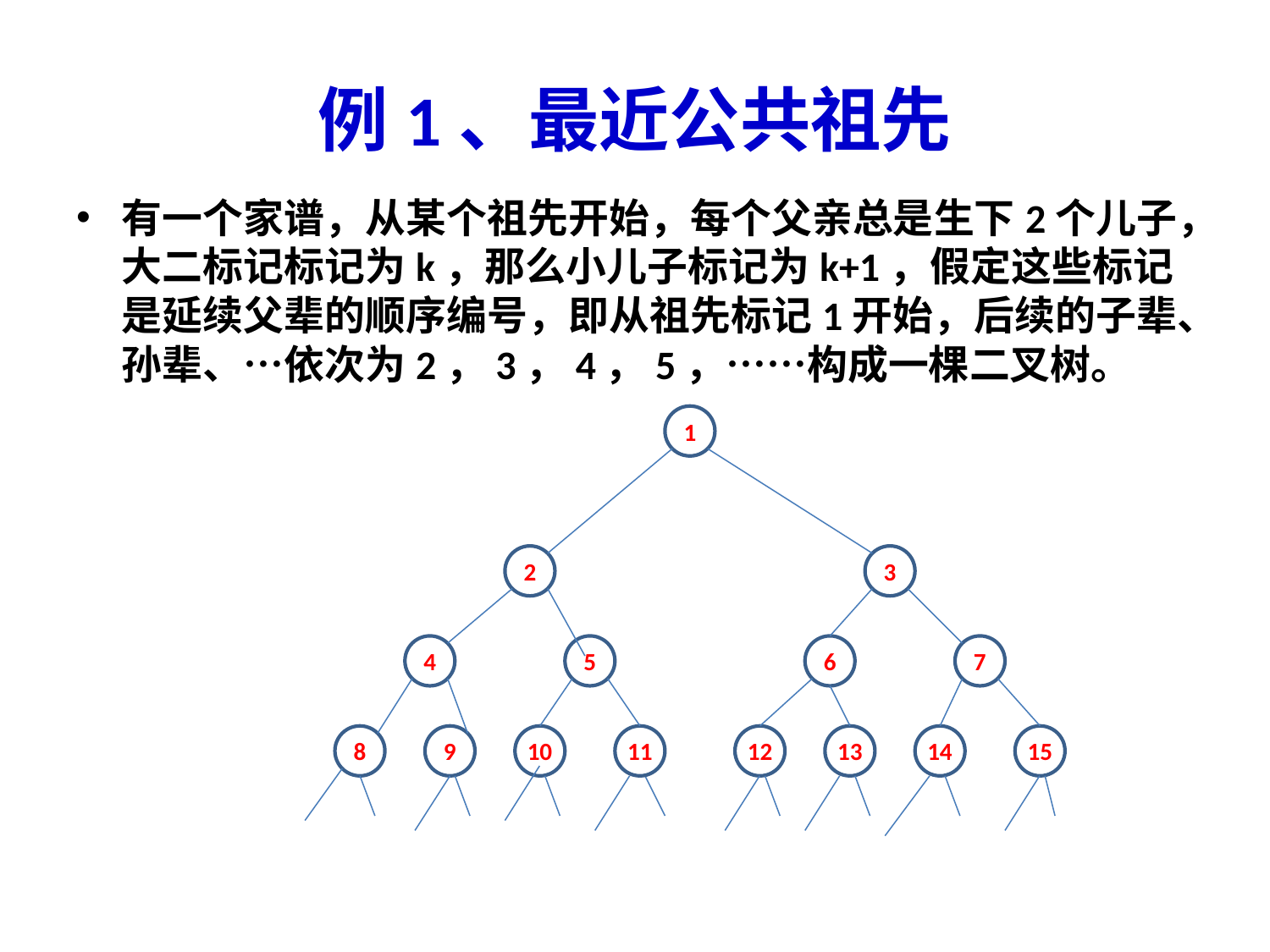

# 例1、最近公共祖先
有一个家谱，从某个祖先开始，每个父亲总是生下2个儿子，大二标记标记为k，那么小儿子标记为k+1，假定这些标记是延续父辈的顺序编号，即从祖先标记1开始，后续的子辈、孙辈、…依次为2，3，4，5，……构成一棵二叉树。
1
2
3
4
5
6
7
8
9
10
11
12
13
14
15